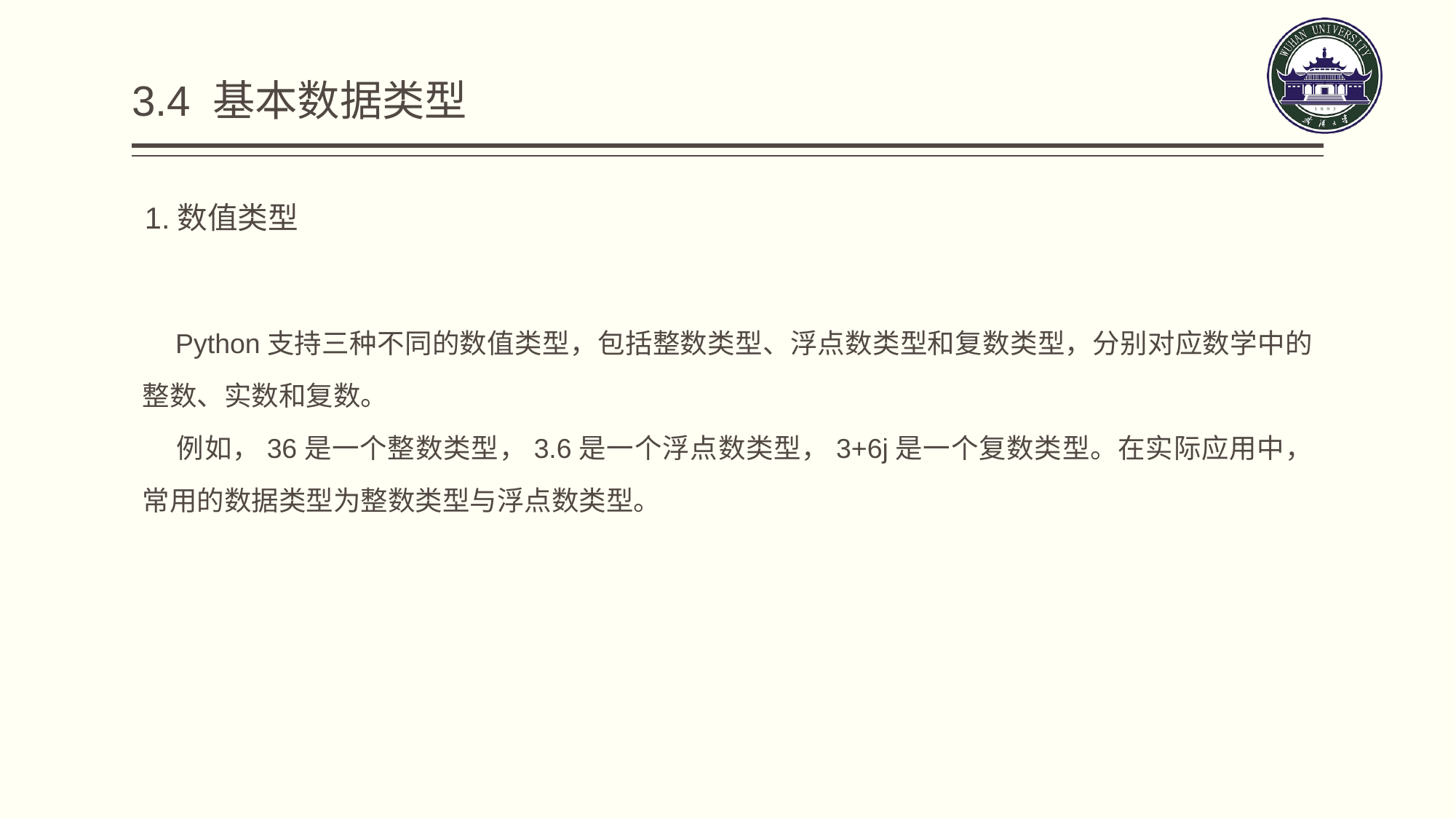

3.4 基本数据类型
1.数值类型
    Python支持三种不同的数值类型，包括整数类型、浮点数类型和复数类型，分别对应数学中的整数、实数和复数。
    例如，36是一个整数类型，3.6是一个浮点数类型，3+6j是一个复数类型。在实际应用中，常用的数据类型为整数类型与浮点数类型。